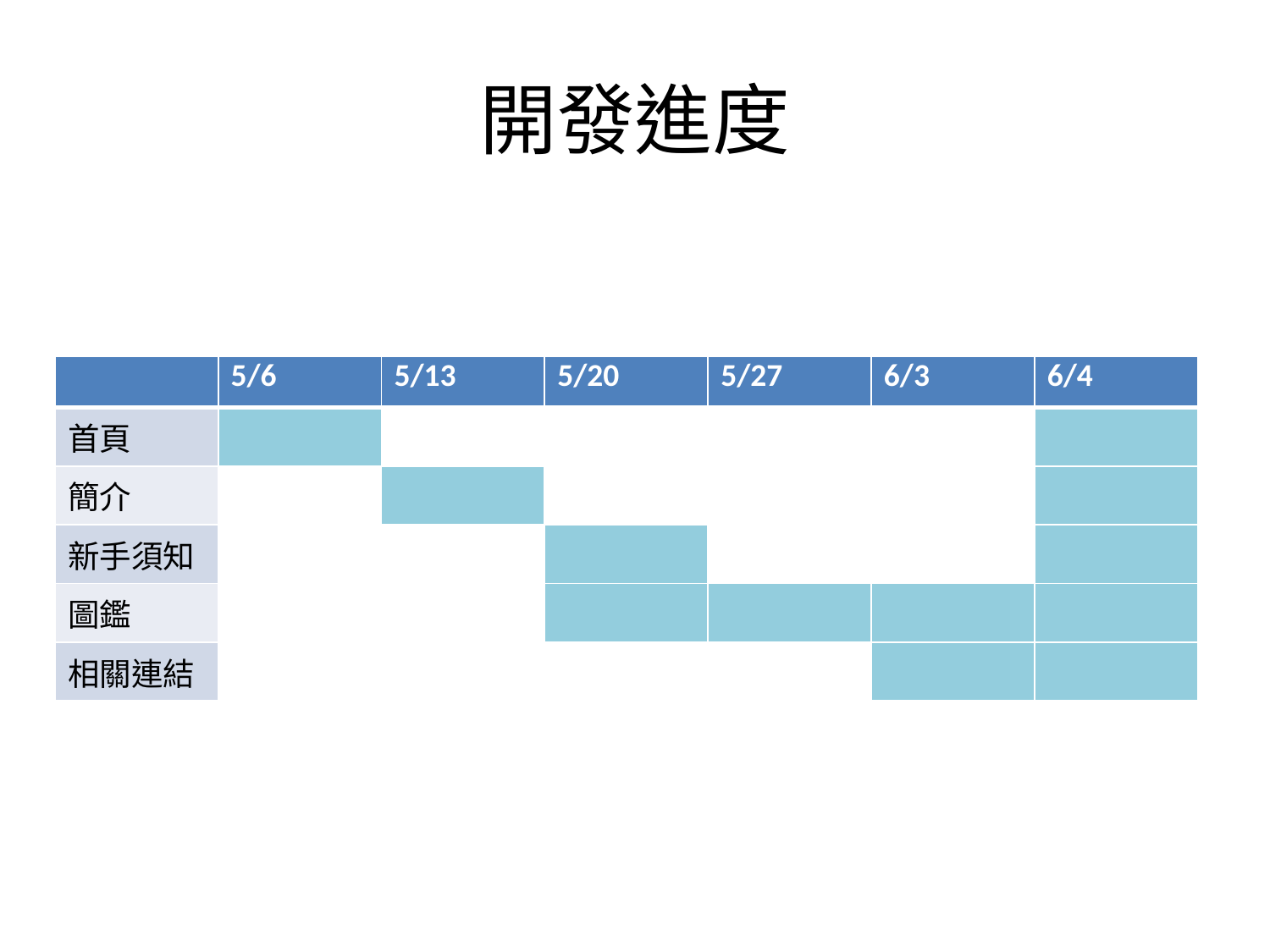

# 開發進度
|  | 5/6 | 5/13 | 5/20 | 5/27 | 6/3 | 6/4 |
| --- | --- | --- | --- | --- | --- | --- |
| 首頁 |  |  |  |  |  |  |
| 簡介 |  |  |  |  |  |  |
| 新手須知 |  |  |  |  |  |  |
| 圖鑑 |  |  |  |  |  |  |
| 相關連結 |  |  |  |  |  |  |